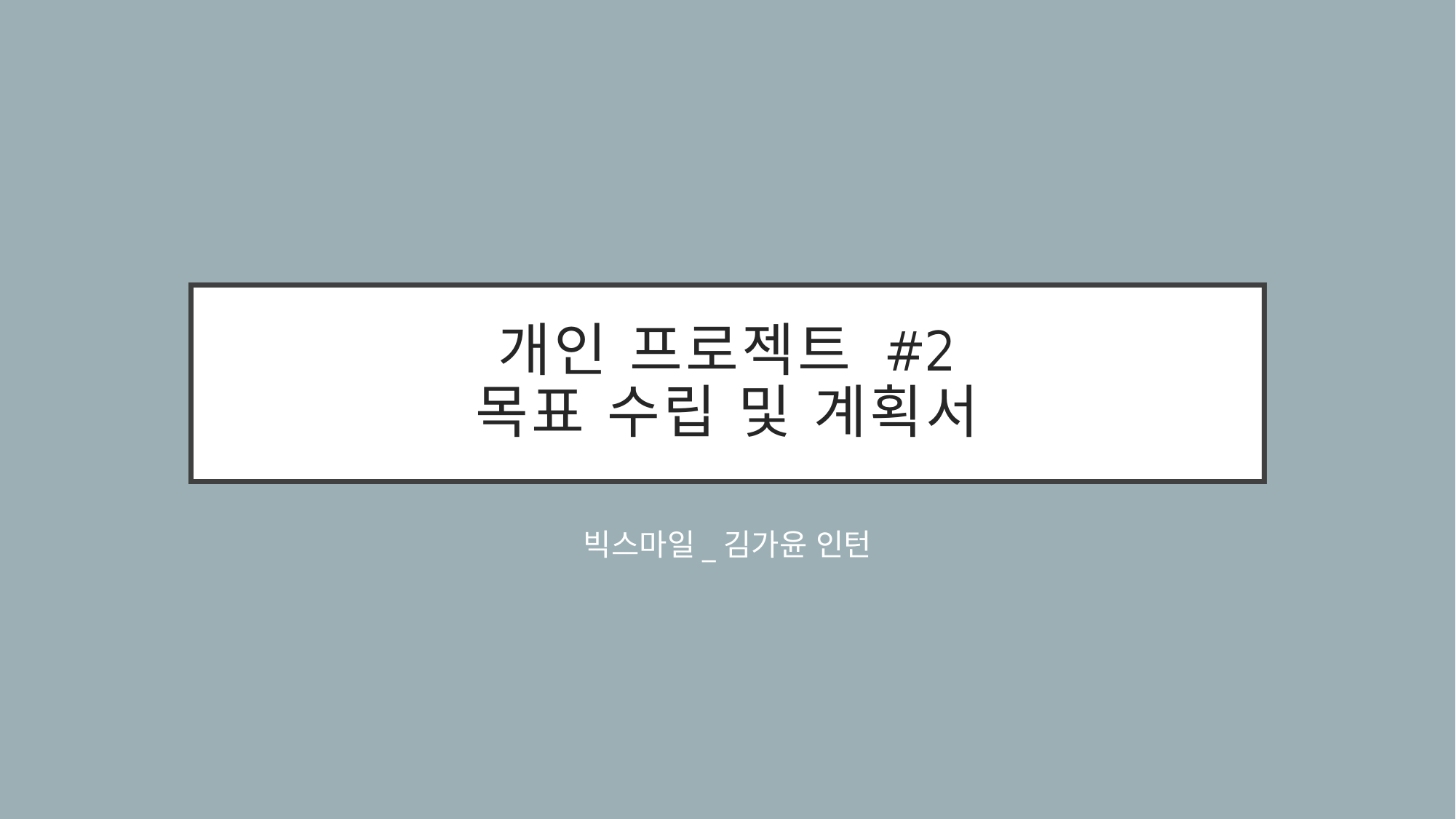

# 개인 프로젝트 #2 목표 수립 및 계획서
빅스마일_김가윤 인턴